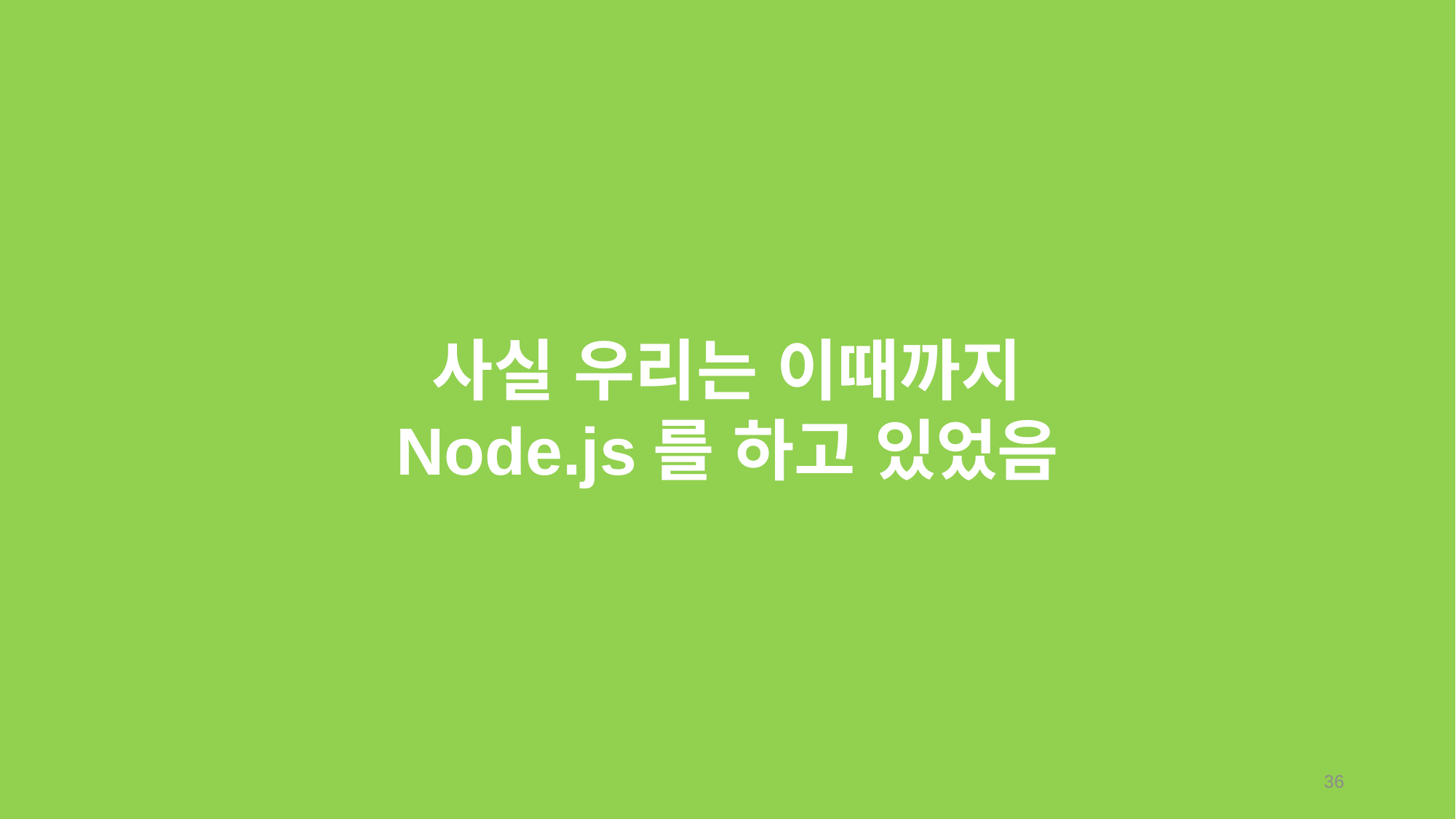

사실 우리는 이때까지 Node.js를 하고 있었음
36